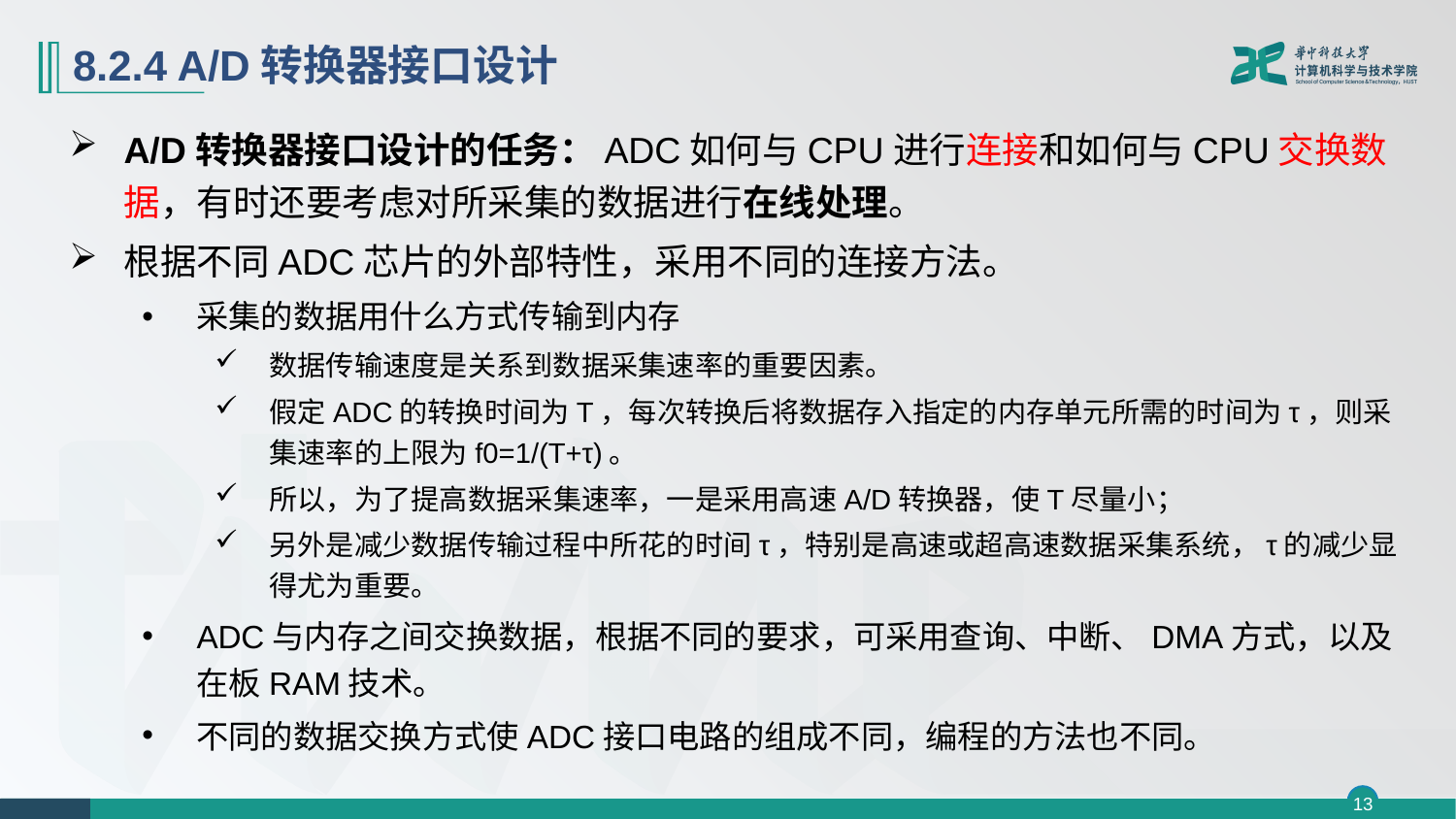

# 8.2.4 A/D转换器接口设计
A/D转换器接口设计的任务：ADC如何与CPU进行连接和如何与CPU交换数据，有时还要考虑对所采集的数据进行在线处理。
根据不同ADC芯片的外部特性，采用不同的连接方法。
采集的数据用什么方式传输到内存
数据传输速度是关系到数据采集速率的重要因素。
假定ADC的转换时间为T，每次转换后将数据存入指定的内存单元所需的时间为τ，则采集速率的上限为f0=1/(T+τ)。
所以，为了提高数据采集速率，一是采用高速A/D转换器，使T尽量小；
另外是减少数据传输过程中所花的时间τ，特别是高速或超高速数据采集系统，τ的减少显得尤为重要。
ADC与内存之间交换数据，根据不同的要求，可采用查询、中断、DMA方式，以及在板RAM技术。
不同的数据交换方式使ADC接口电路的组成不同，编程的方法也不同。